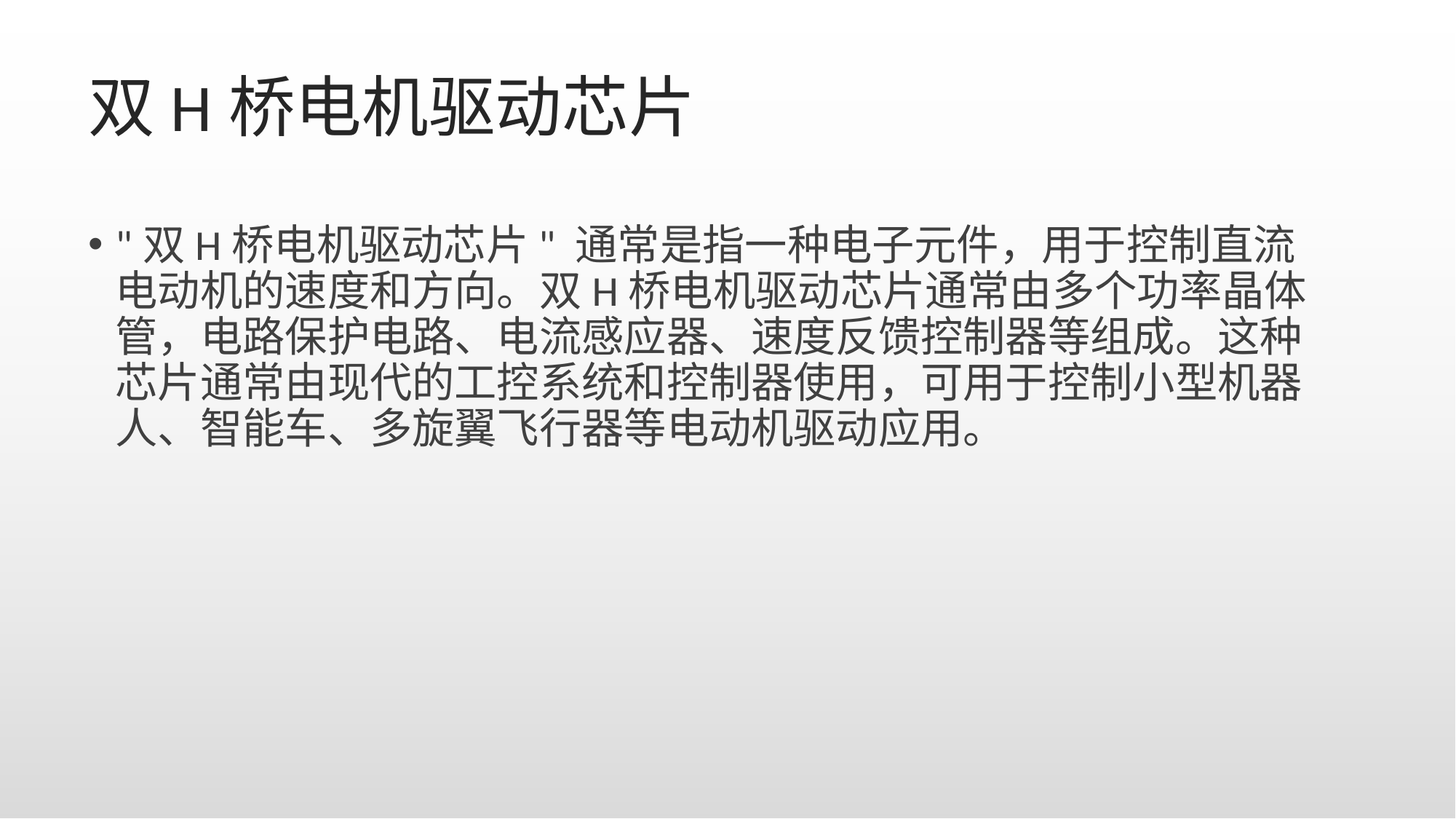

# 双H桥电机驱动芯片
"双H桥电机驱动芯片" 通常是指一种电子元件，用于控制直流电动机的速度和方向。双H桥电机驱动芯片通常由多个功率晶体管，电路保护电路、电流感应器、速度反馈控制器等组成。这种芯片通常由现代的工控系统和控制器使用，可用于控制小型机器人、智能车、多旋翼飞行器等电动机驱动应用。